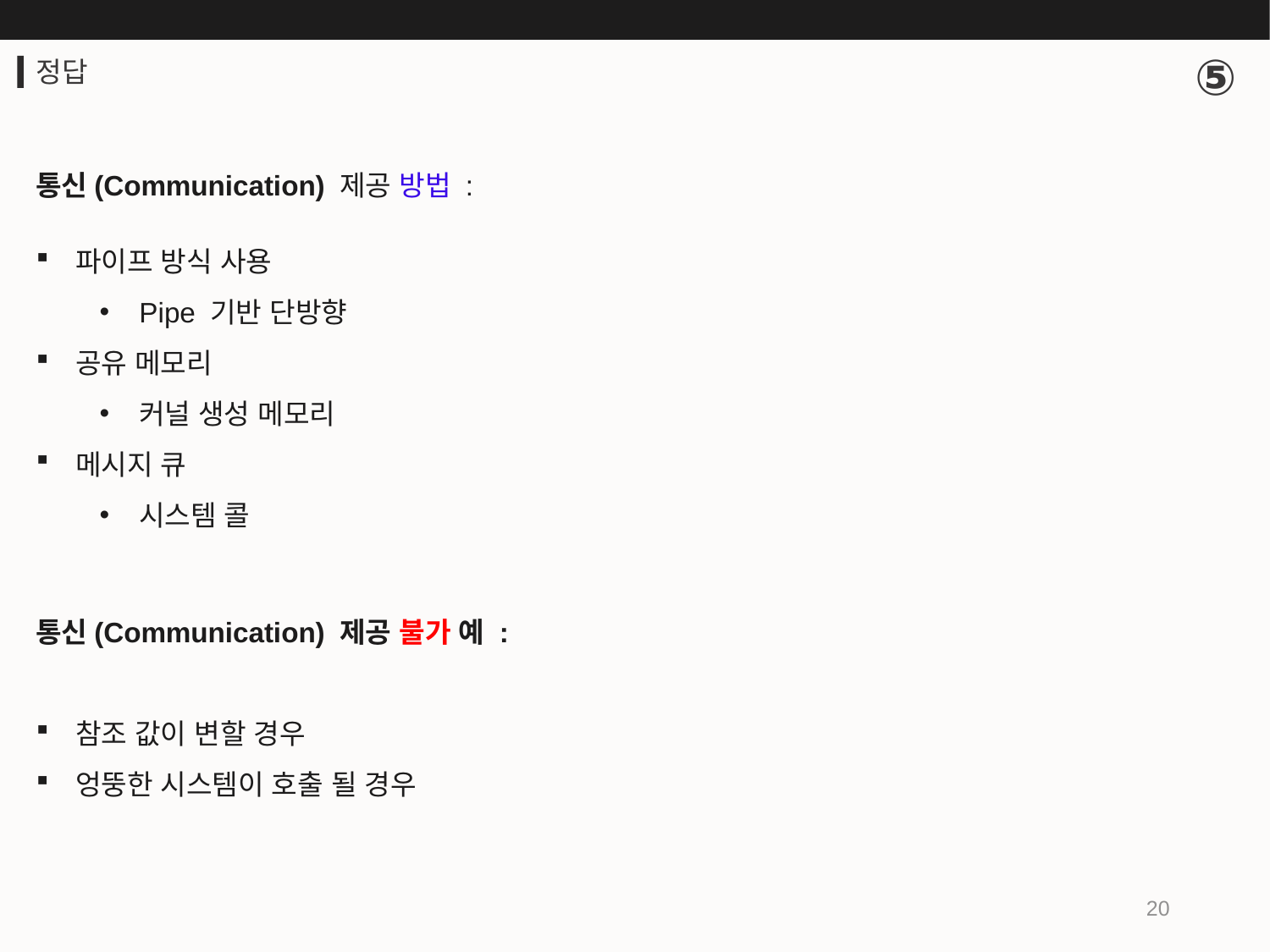

⑤
정답

통신(Communication) 제공 방법 :

파이프 방식 사용
Pipe 기반 단방향
공유 메모리
커널 생성 메모리
메시지 큐
시스템 콜
통신(Communication) 제공 불가 예 :

참조 값이 변할 경우
엉뚱한 시스템이 호출 될 경우
20